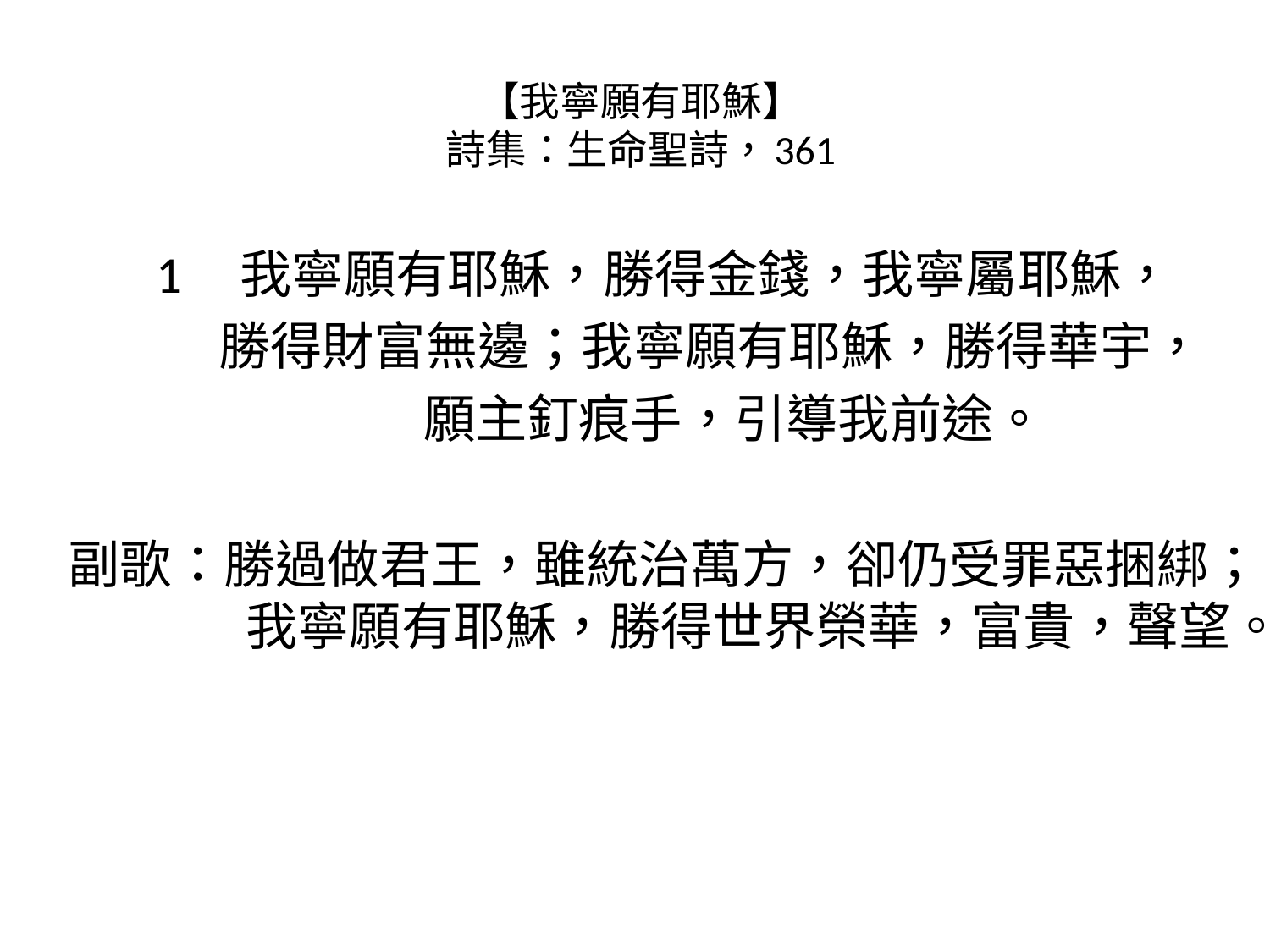

# 【我寧願有耶穌】 詩集：生命聖詩，361
1    我寧願有耶穌，勝得金錢，我寧屬耶穌，
       勝得財富無邊；我寧願有耶穌，勝得華宇，
           願主釘痕手，引導我前途。

副歌：勝過做君王，雖統治萬方，卻仍受罪惡捆綁；
　　　我寧願有耶穌，勝得世界榮華，富貴，聲望。